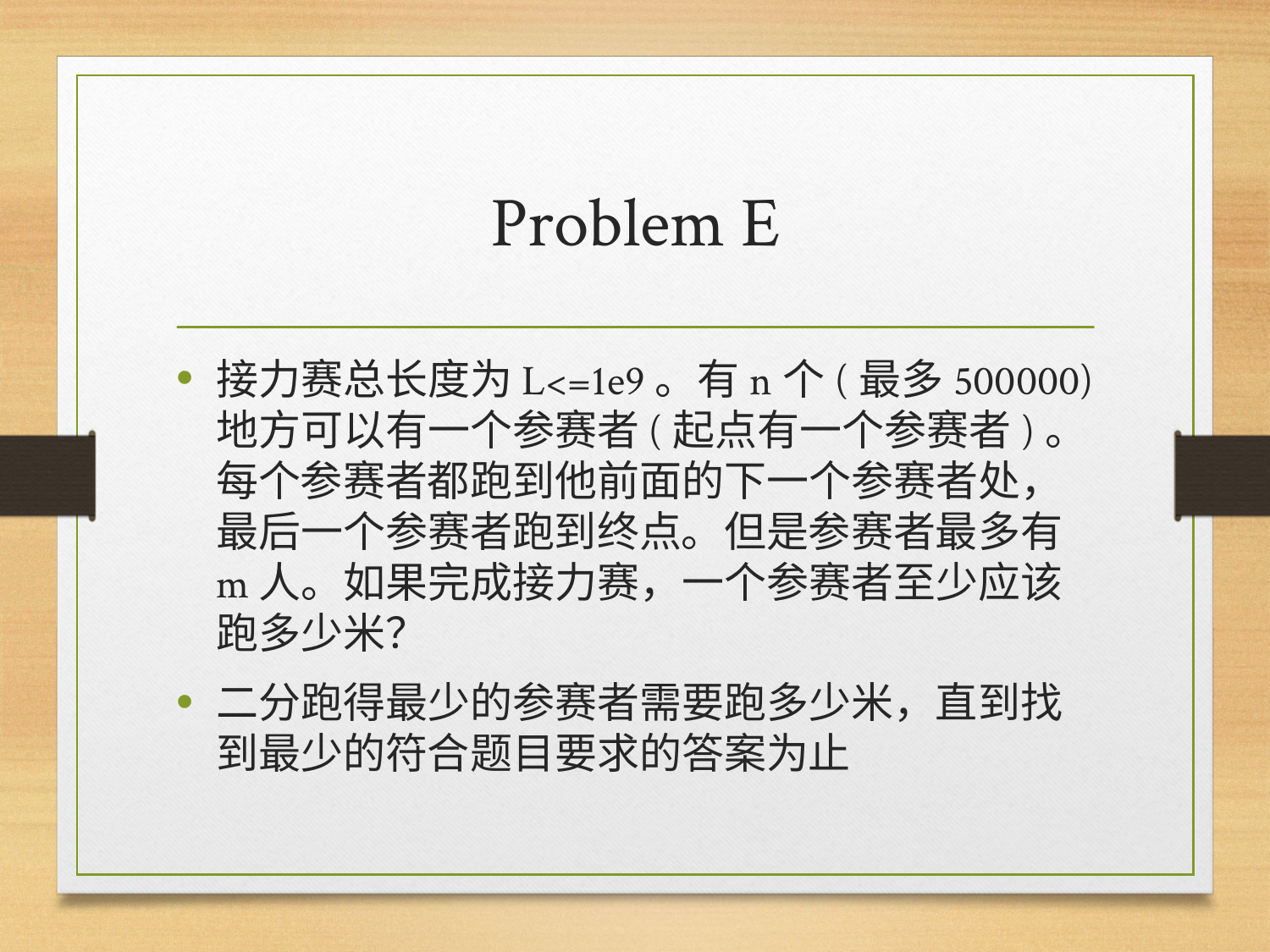

# Problem E
接力赛总长度为L<=1e9。有n个(最多500000)地方可以有一个参赛者(起点有一个参赛者)。每个参赛者都跑到他前面的下一个参赛者处，最后一个参赛者跑到终点。但是参赛者最多有m人。如果完成接力赛，一个参赛者至少应该跑多少米？
二分跑得最少的参赛者需要跑多少米，直到找到最少的符合题目要求的答案为止